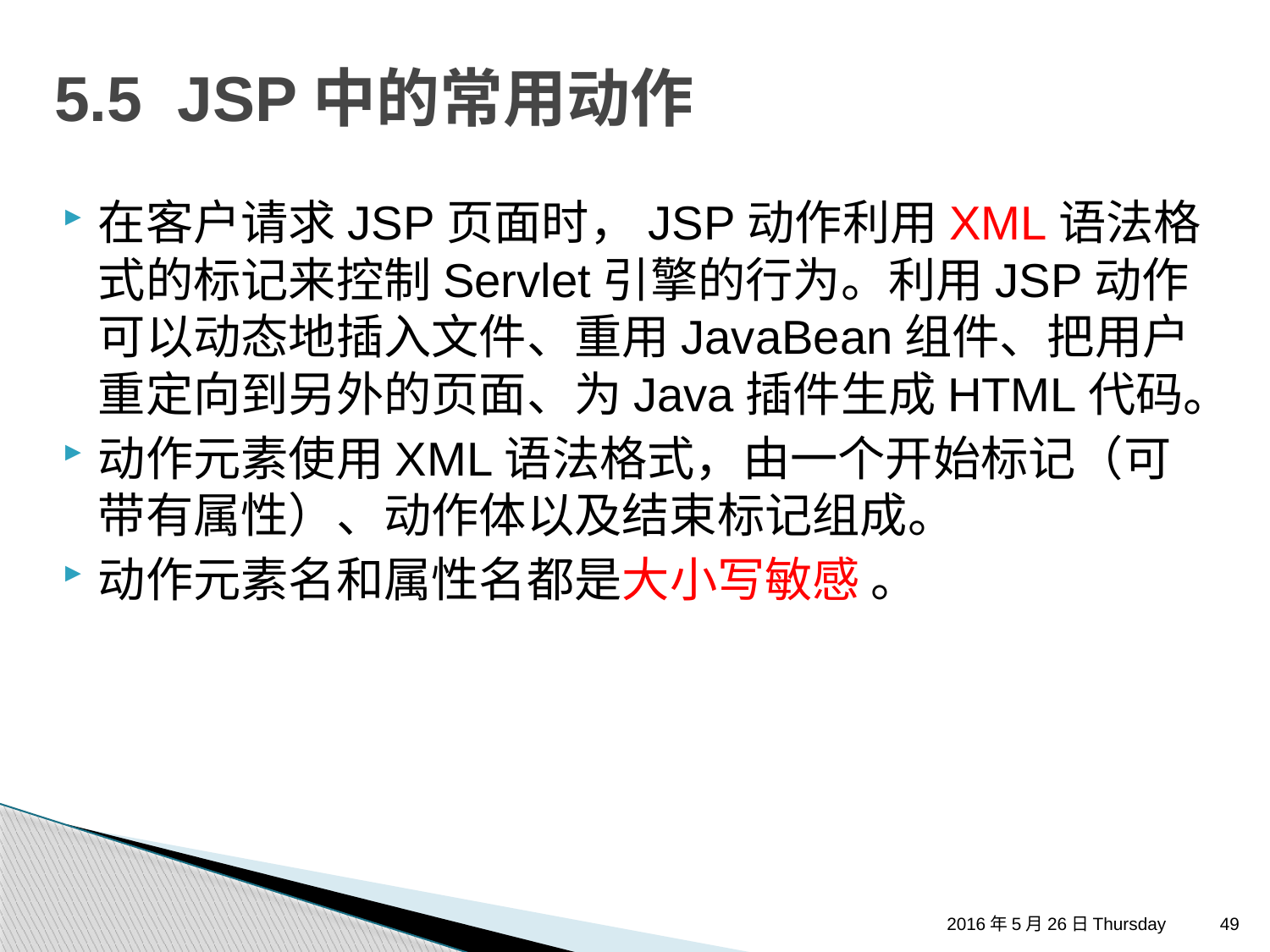

# 5.5  JSP中的常用动作
在客户请求JSP页面时，JSP动作利用XML语法格式的标记来控制Servlet引擎的行为。利用JSP动作可以动态地插入文件、重用JavaBean组件、把用户重定向到另外的页面、为Java插件生成HTML代码。
动作元素使用XML语法格式，由一个开始标记（可带有属性）、动作体以及结束标记组成。
动作元素名和属性名都是大小写敏感 。
2016年5月26日Thursday
49